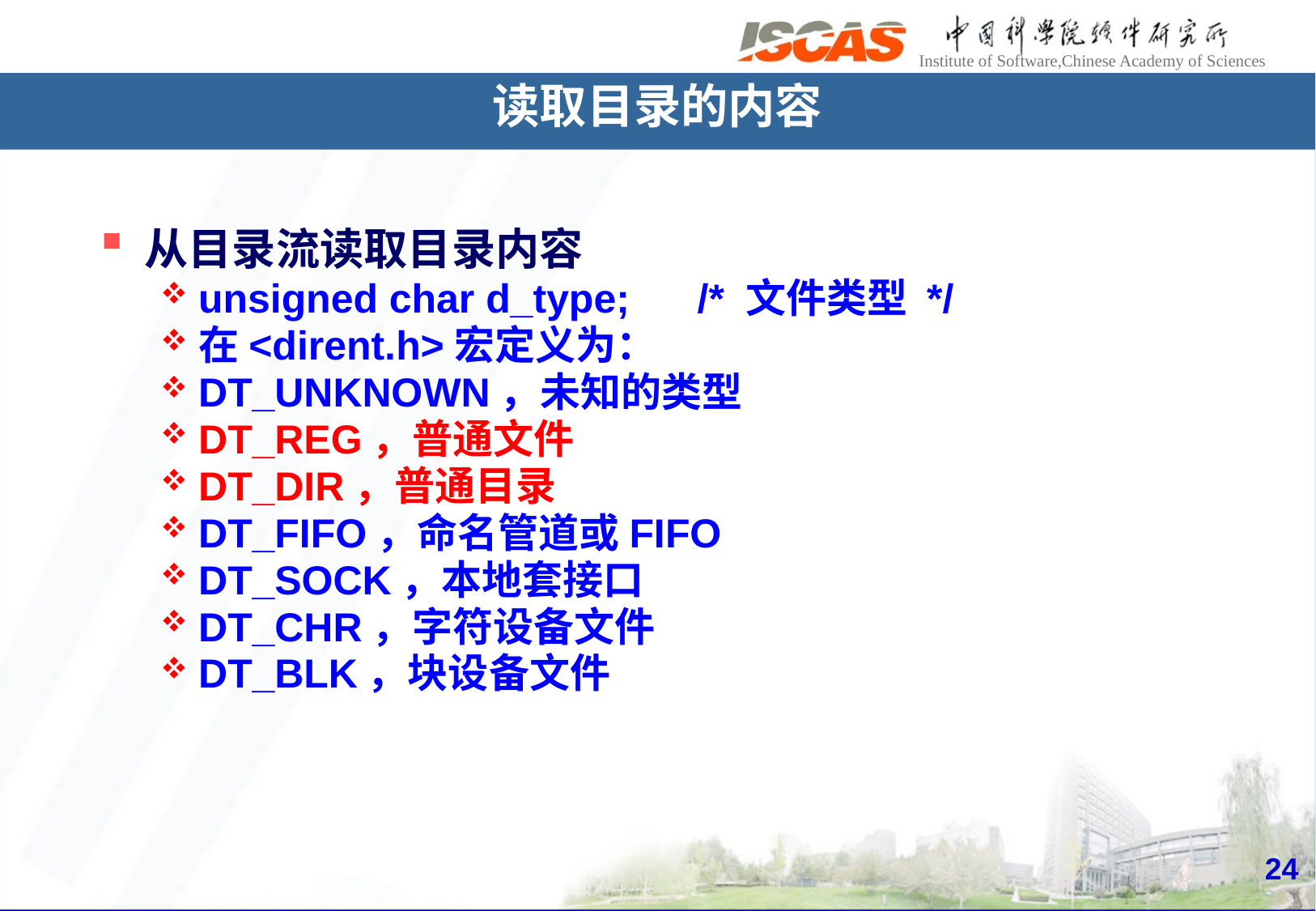

读取目录的内容

 从目录流读取目录内容
unsigned char d_type;      /* 文件类型 */
在<dirent.h>宏定义为：
DT_UNKNOWN，未知的类型
DT_REG，普通文件
DT_DIR，普通目录
DT_FIFO，命名管道或FIFO
DT_SOCK，本地套接口
DT_CHR，字符设备文件
DT_BLK，块设备文件

24